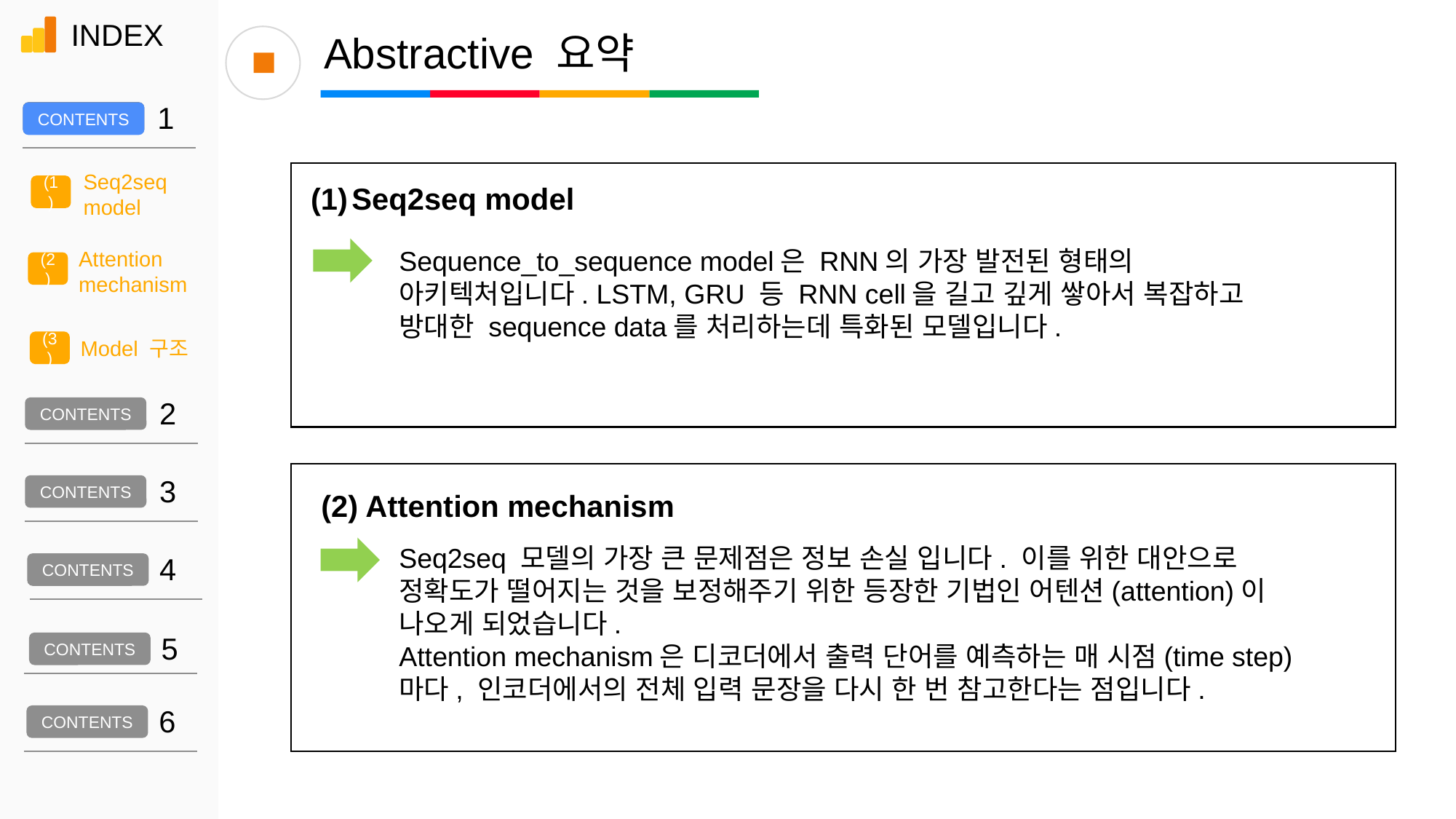

INDEX

Abstractive 요약

1
CONTENTS
CONTENTS
Seq2seq
model
(1)
Attention
mechanism
(2)
Model 구조
(3)
2
CONTENTS
3
CONTENTS
4
CONTENTS
5
CONTENTS
6
CONTENTS

Seq2seq model

Sequence_to_sequence model은 RNN의 가장 발전된 형태의 아키텍처입니다. LSTM, GRU 등 RNN cell을 길고 깊게 쌓아서 복잡하고 방대한 sequence data를 처리하는데 특화된 모델입니다.

(2) Attention mechanism
Seq2seq 모델의 가장 큰 문제점은 정보 손실 입니다. 이를 위한 대안으로 정확도가 떨어지는 것을 보정해주기 위한 등장한 기법인 어텐션(attention)이 나오게 되었습니다.
Attention mechanism은 디코더에서 출력 단어를 예측하는 매 시점(time step)마다, 인코더에서의 전체 입력 문장을 다시 한 번 참고한다는 점입니다.